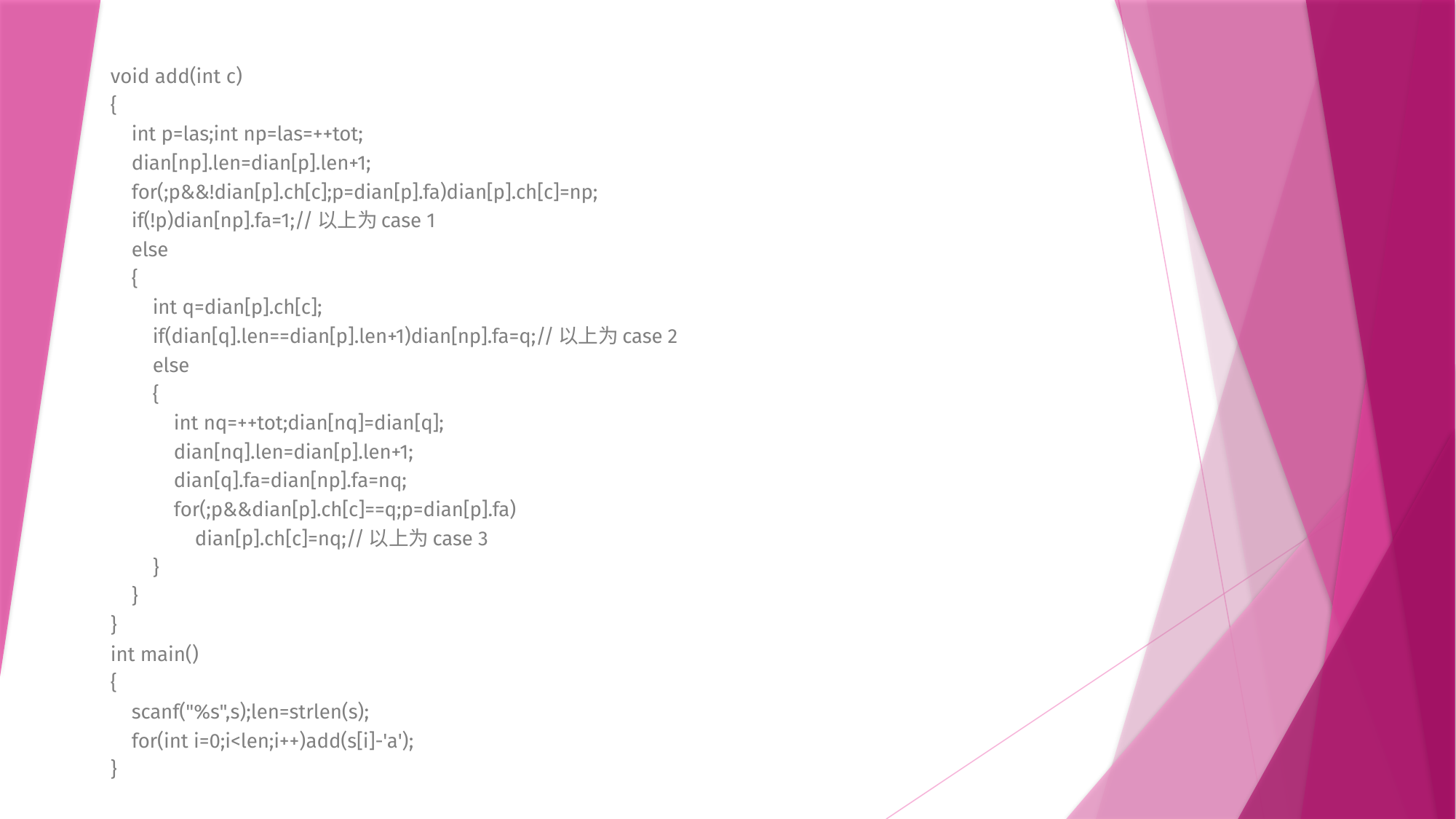

#
void add(int c)
{
    int p=las;int np=las=++tot;
    dian[np].len=dian[p].len+1;
    for(;p&&!dian[p].ch[c];p=dian[p].fa)dian[p].ch[c]=np;
    if(!p)dian[np].fa=1;//以上为case 1
    else
    {
        int q=dian[p].ch[c];
        if(dian[q].len==dian[p].len+1)dian[np].fa=q;//以上为case 2
        else
        {
            int nq=++tot;dian[nq]=dian[q];
            dian[nq].len=dian[p].len+1;
            dian[q].fa=dian[np].fa=nq;
            for(;p&&dian[p].ch[c]==q;p=dian[p].fa)
                dian[p].ch[c]=nq;//以上为case 3
        }
    }
}
int main()
{
    scanf("%s",s);len=strlen(s);
    for(int i=0;i<len;i++)add(s[i]-'a');
}